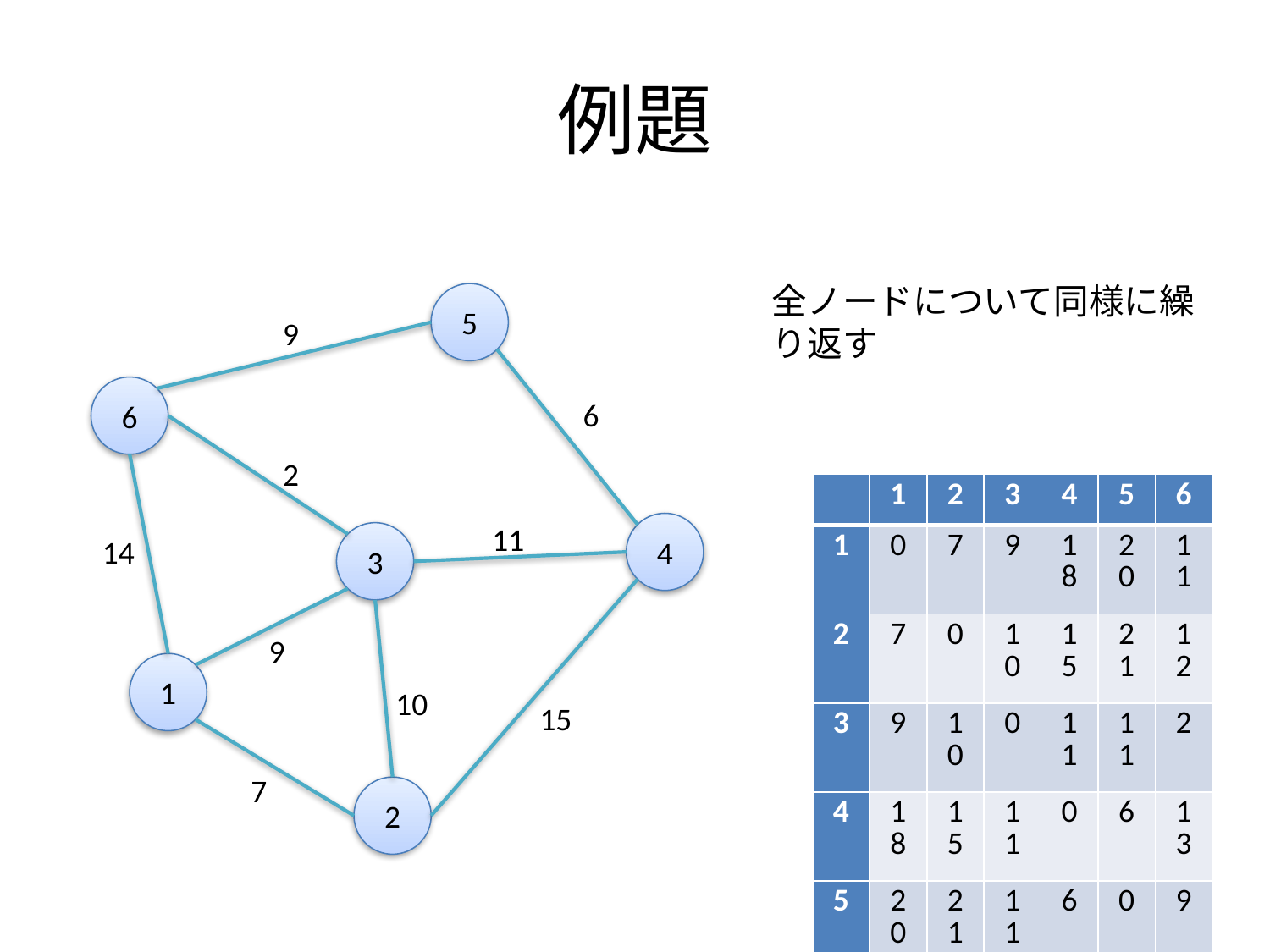

# 例題
全ノードについて同様に繰り返す
5
9
6
6
2
|  | 1 | 2 | 3 | 4 | 5 | 6 |
| --- | --- | --- | --- | --- | --- | --- |
| 1 | 0 | 7 | 9 | 18 | 20 | 11 |
| 2 | 7 | 0 | 10 | 15 | 21 | 12 |
| 3 | 9 | 10 | 0 | 11 | 11 | 2 |
| 4 | 18 | 15 | 11 | 0 | 6 | 13 |
| 5 | 20 | 21 | 11 | 6 | 0 | 9 |
| 6 | 11 | 12 | 2 | 13 | 9 | 0 |
4
11
3
14
9
1
10
15
7
2